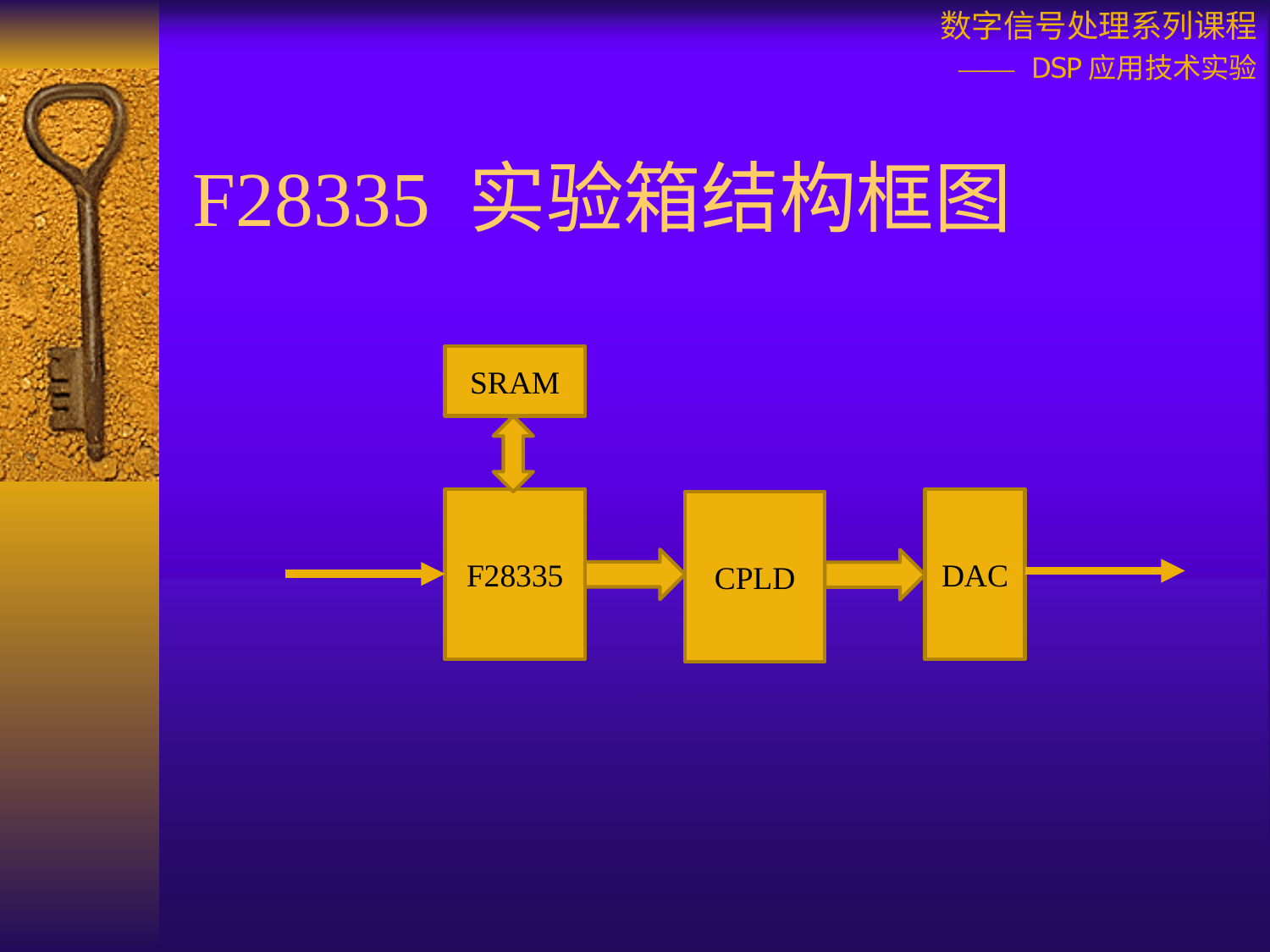

# F28335 实验箱结构框图
SRAM

DAC
F28335
CPLD